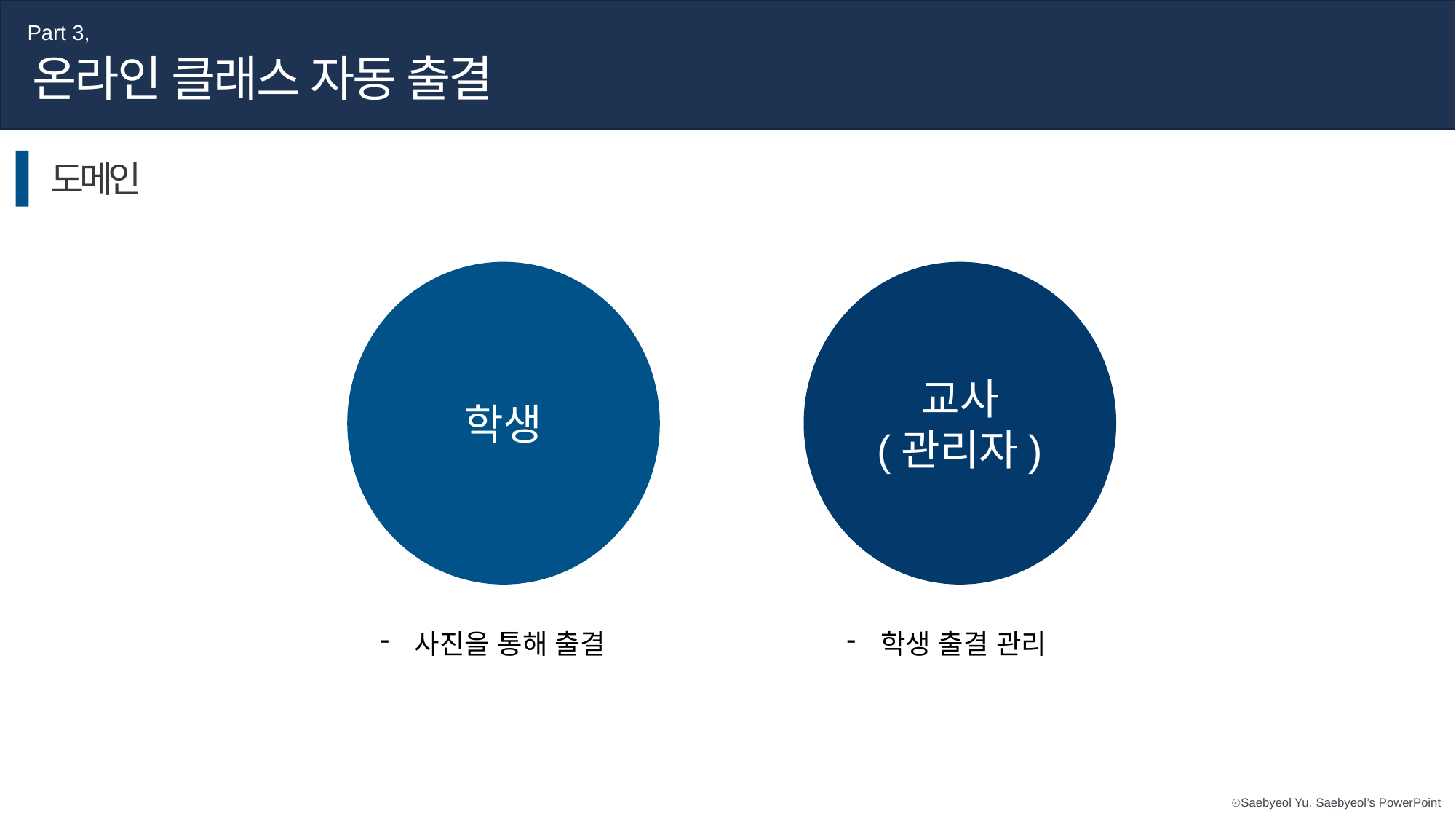

Part 3,
온라인 클래스 자동 출결

도메인
학생
교사
(관리자)
사진을 통해 출결
학생 출결 관리